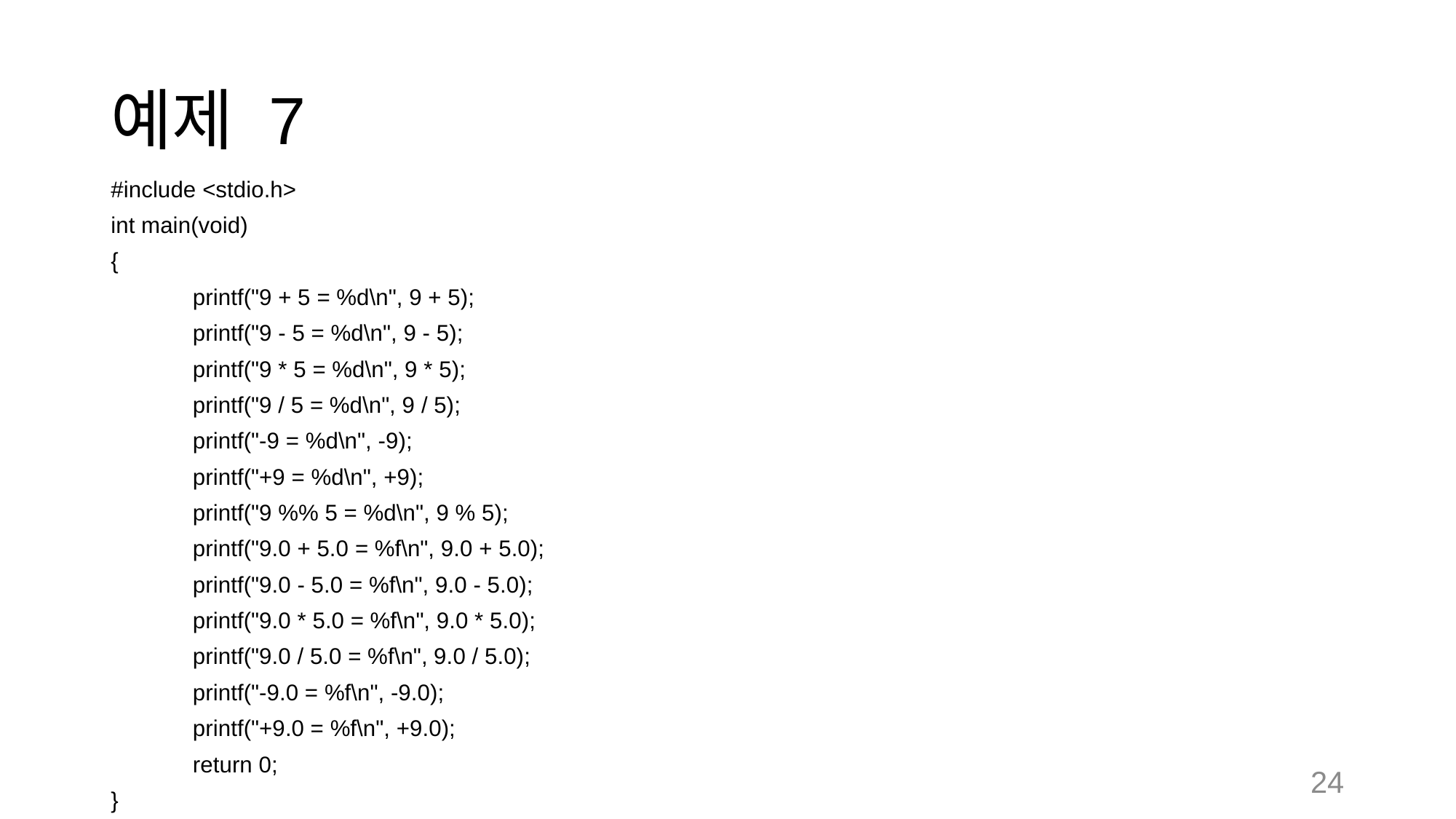

# 예제 7
#include <stdio.h>
int main(void)
{
	printf("9 + 5 = %d\n", 9 + 5);
	printf("9 - 5 = %d\n", 9 - 5);
	printf("9 * 5 = %d\n", 9 * 5);
	printf("9 / 5 = %d\n", 9 / 5);
	printf("-9 = %d\n", -9);
	printf("+9 = %d\n", +9);
	printf("9 %% 5 = %d\n", 9 % 5);
	printf("9.0 + 5.0 = %f\n", 9.0 + 5.0);
	printf("9.0 - 5.0 = %f\n", 9.0 - 5.0);
	printf("9.0 * 5.0 = %f\n", 9.0 * 5.0);
	printf("9.0 / 5.0 = %f\n", 9.0 / 5.0);
	printf("-9.0 = %f\n", -9.0);
	printf("+9.0 = %f\n", +9.0);
	return 0;
}

24